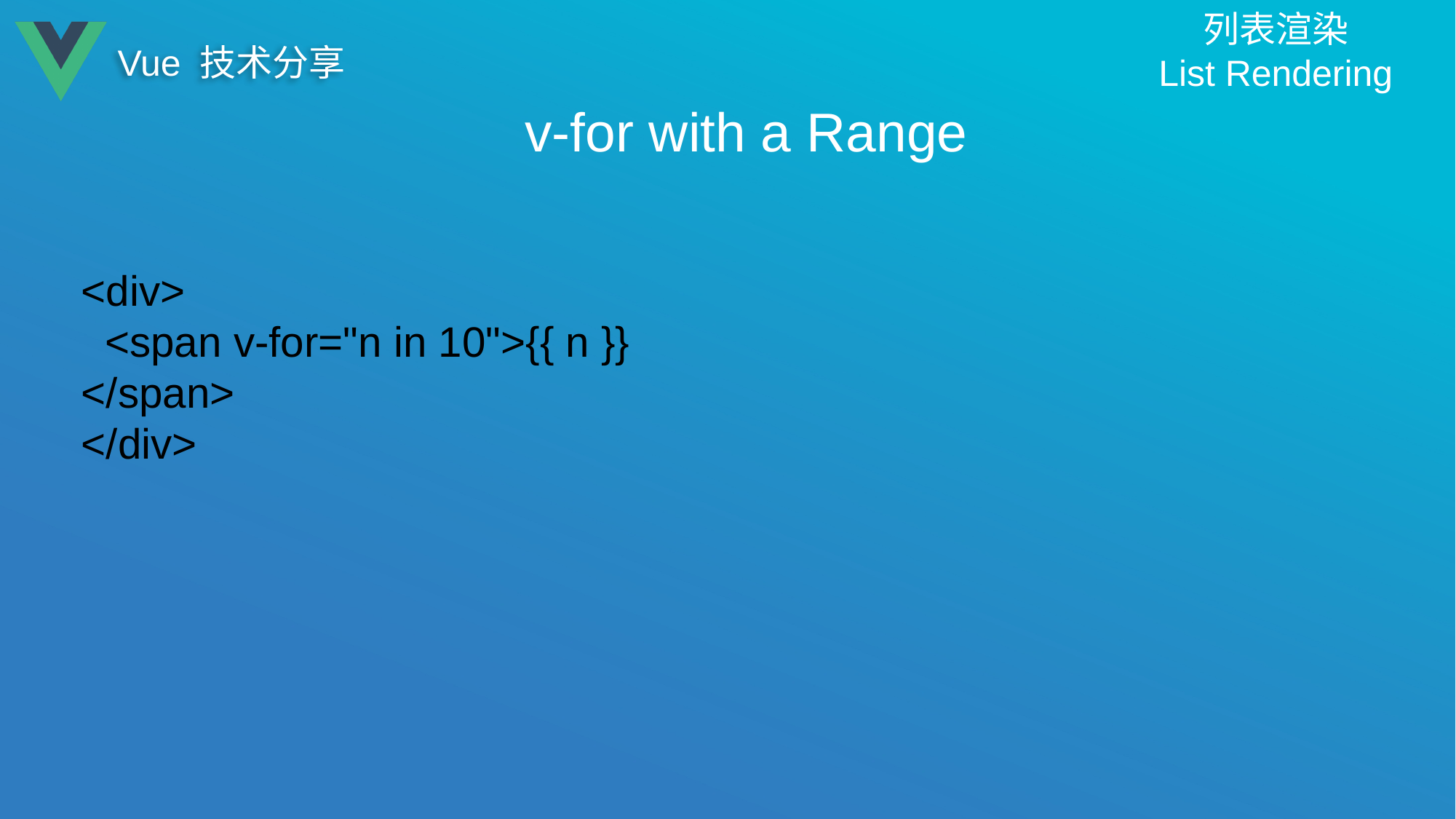

# 列表渲染 List Rendering
v-for with a Range
<div>
  <span v-for="n in 10">{{ n }} </span>
</div>